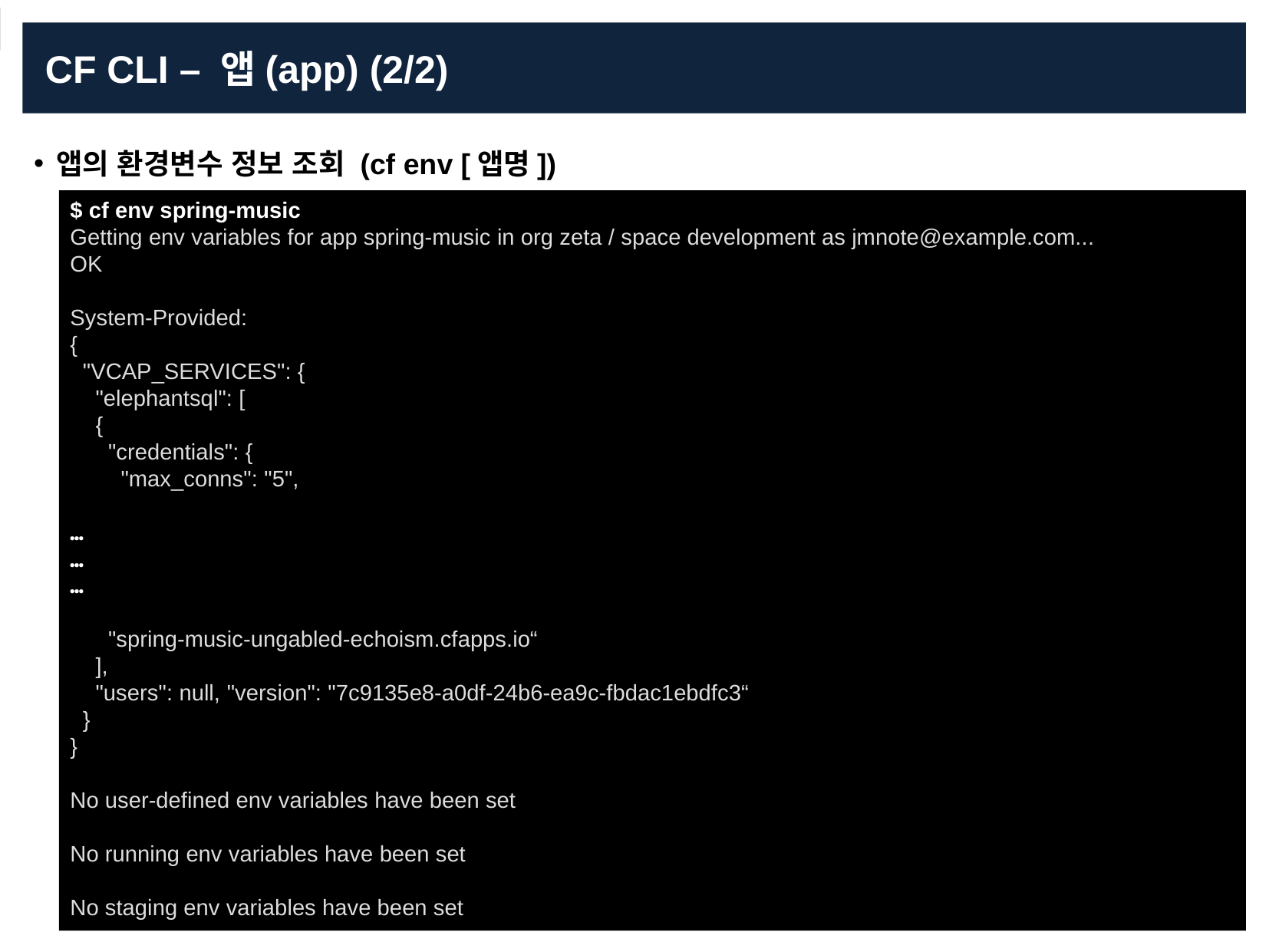

CF CLI – 앱(app) (2/2)
앱의 환경변수 정보 조회 (cf env [앱명])
$ cf env spring-music
Getting env variables for app spring-music in org zeta / space development as jmnote@example.com...
OK

System-Provided:
{
  "VCAP_SERVICES": {
    "elephantsql": [
    {
      "credentials": {
        "max_conns": "5",

…
…
…

      "spring-music-ungabled-echoism.cfapps.io“
    ],
    "users": null, "version": "7c9135e8-a0df-24b6-ea9c-fbdac1ebdfc3“
  }
}

No user-defined env variables have been set

No running env variables have been set

No staging env variables have been set